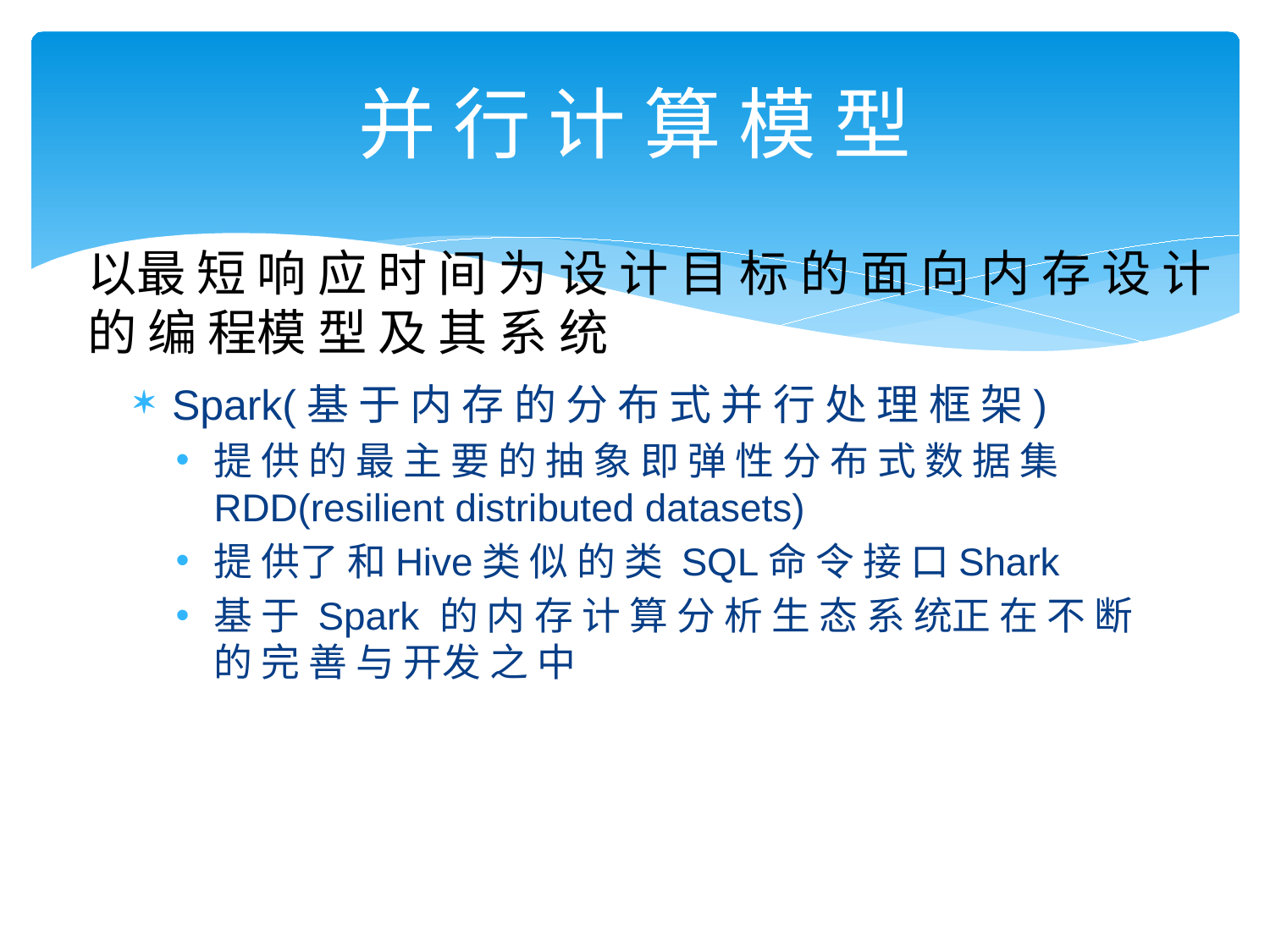

# 并 行 计 算 模 型
以最 短 响 应 时 间 为 设 计 目 标 的 面 向 内 存 设 计 的 编 程模 型 及 其 系 统
Spark(基 于 内 存 的 分 布 式 并 行 处 理 框 架)
提 供 的 最 主 要 的 抽 象 即 弹 性 分 布 式 数 据 集RDD(resilient distributed datasets)
提 供了 和Hive类 似 的 类 SQL命 令 接 口Shark
基 于 Spark 的 内 存 计 算 分 析 生 态 系 统正 在 不 断 的 完 善 与 开发 之 中